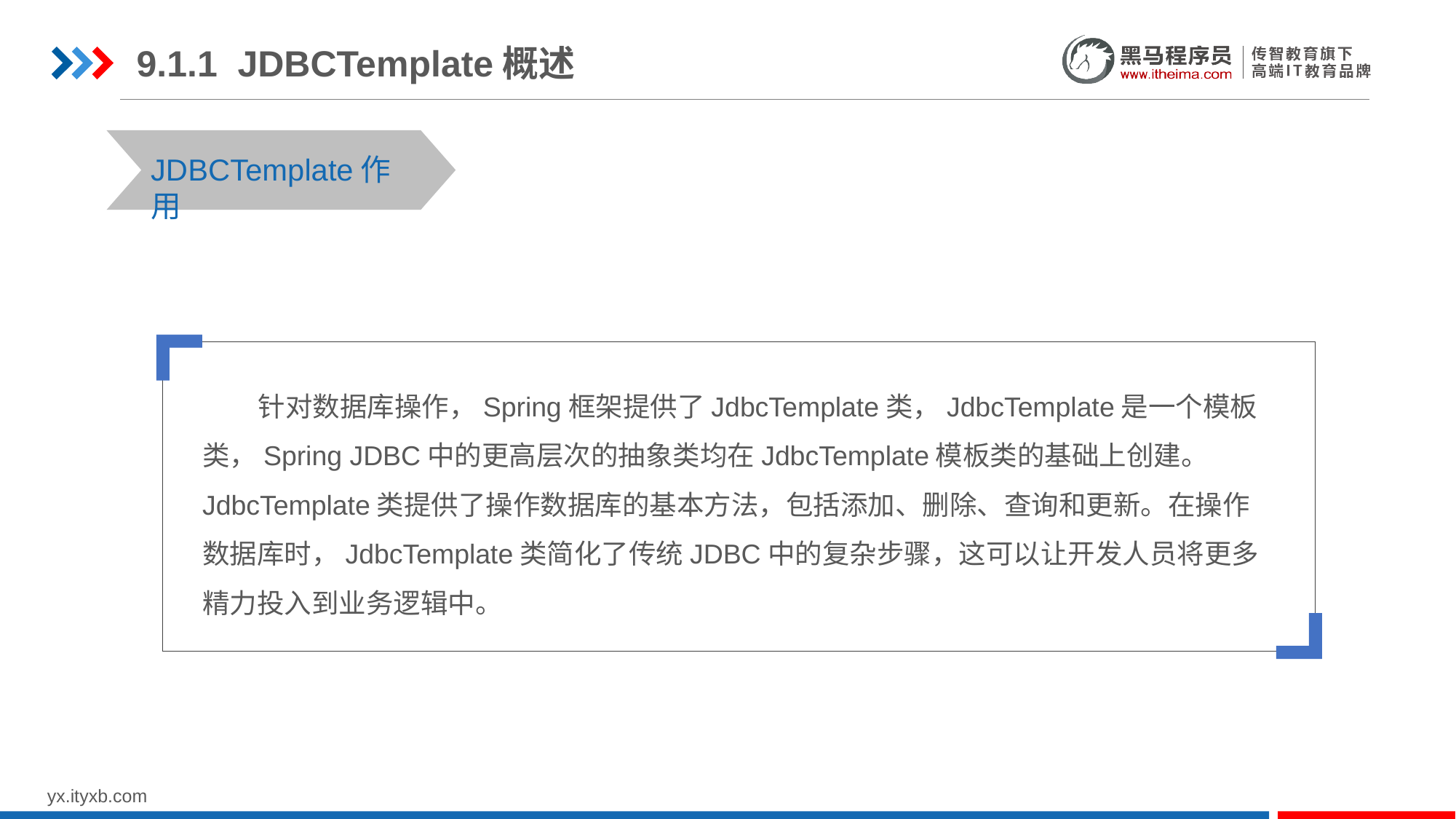

9.1.1  JDBCTemplate概述

JDBCTemplate作用

        针对数据库操作，Spring框架提供了JdbcTemplate类，JdbcTemplate是一个模板类，Spring JDBC中的更高层次的抽象类均在JdbcTemplate模板类的基础上创建。
JdbcTemplate类提供了操作数据库的基本方法，包括添加、删除、查询和更新。在操作数据库时，JdbcTemplate类简化了传统JDBC中的复杂步骤，这可以让开发人员将更多精力投入到业务逻辑中。